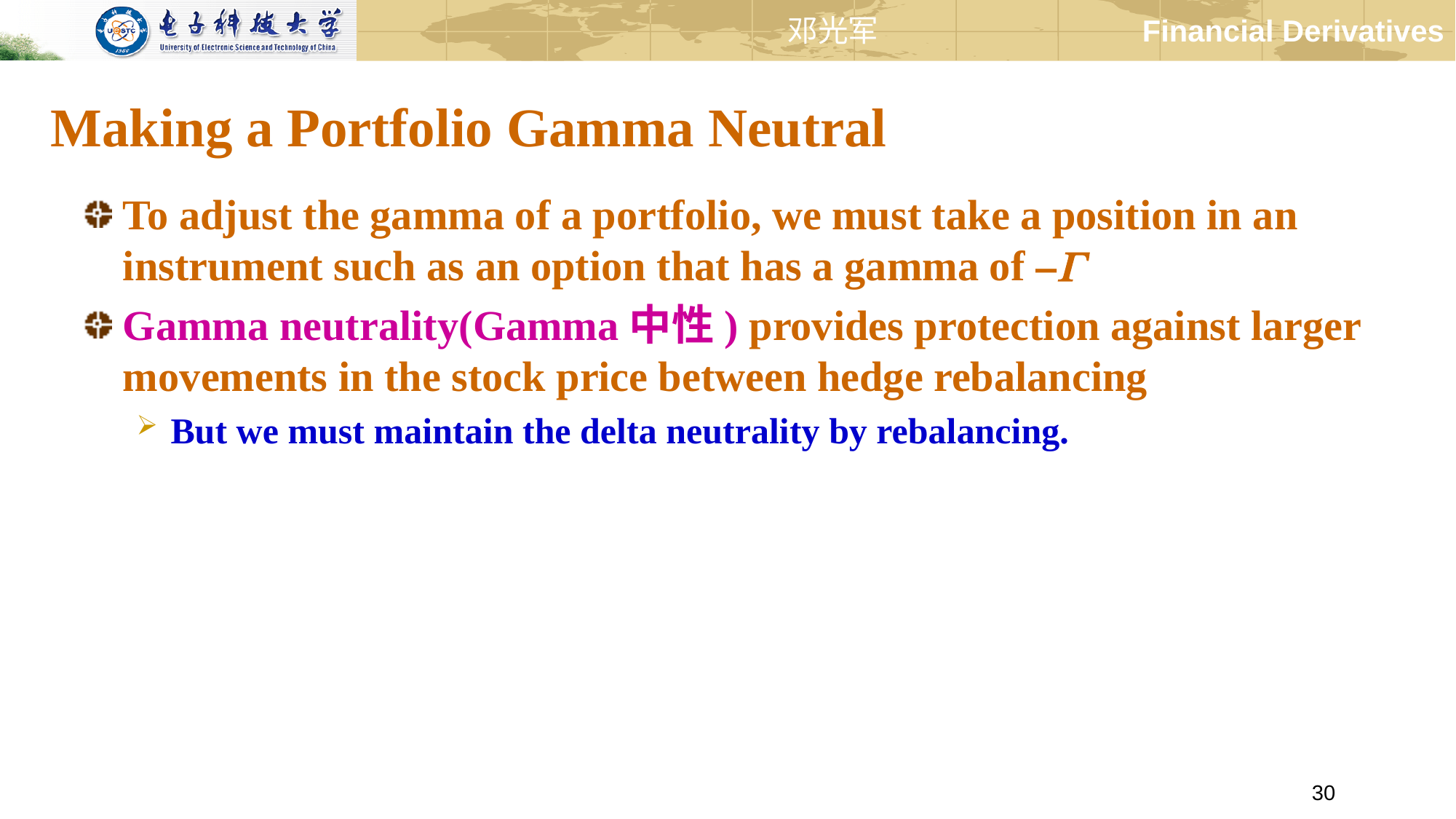

# Making a Portfolio Gamma Neutral
To adjust the gamma of a portfolio, we must take a position in an instrument such as an option that has a gamma of –Γ
Gamma neutrality(Gamma中性) provides protection against larger movements in the stock price between hedge rebalancing
But we must maintain the delta neutrality by rebalancing.